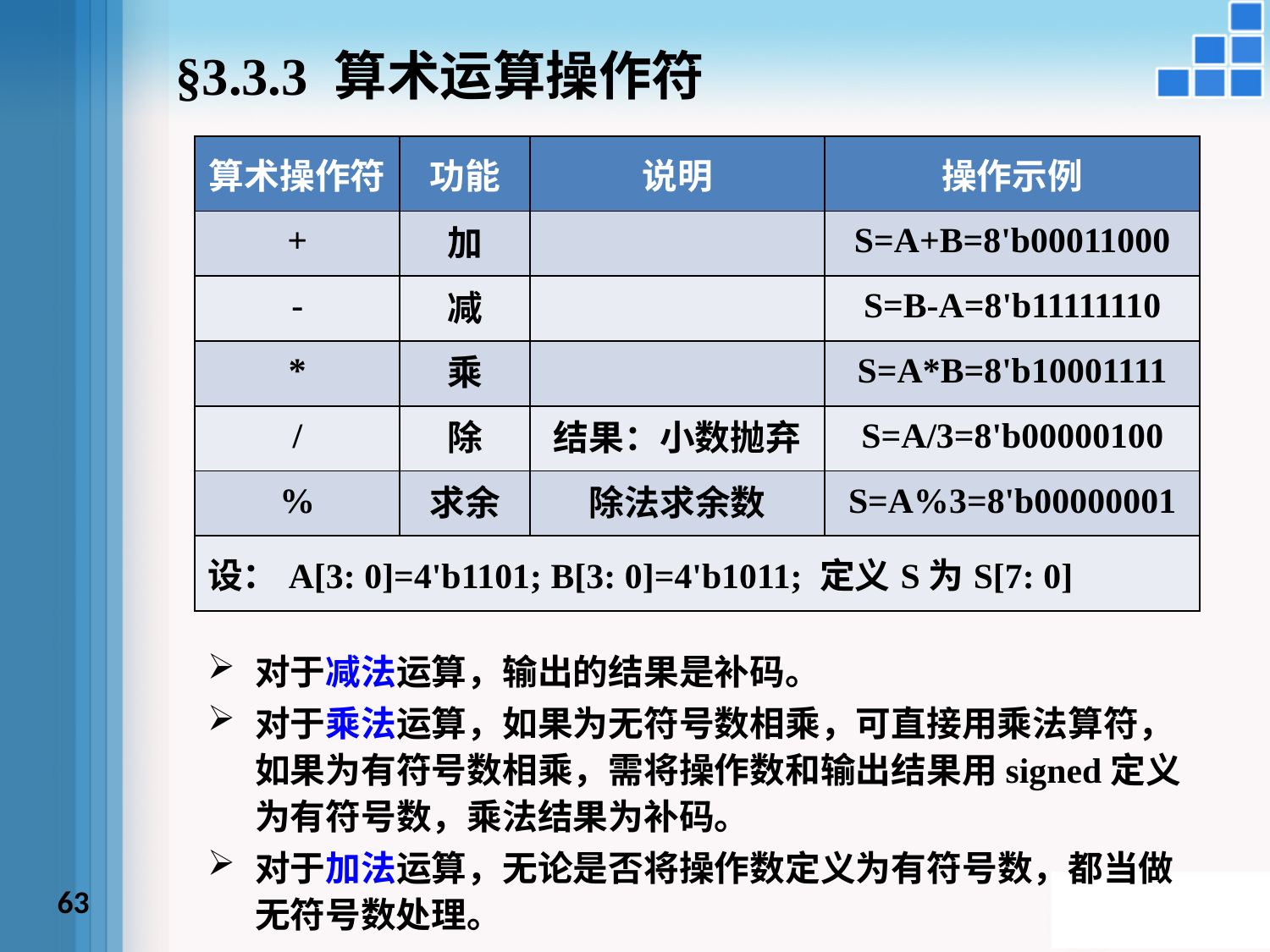

§3.3.3 算术运算操作符
| 算术操作符 | 功能 | 说明 | 操作示例 |
| --- | --- | --- | --- |
| + | 加 |  | S=A+B=8'b00011000 |
| - | 减 |  | S=B-A=8'b11111110 |
| \* | 乘 |  | S=A\*B=8'b10001111 |
| / | 除 | 结果：小数抛弃 | S=A/3=8'b00000100 |
| % | 求余 | 除法求余数 | S=A%3=8'b00000001 |
| 设：A[3: 0]=4'b1101; B[3: 0]=4'b1011; 定义S为S[7: 0] |  |  |  |
对于减法运算，输出的结果是补码。
对于乘法运算，如果为无符号数相乘，可直接用乘法算符，如果为有符号数相乘，需将操作数和输出结果用signed定义为有符号数，乘法结果为补码。
对于加法运算，无论是否将操作数定义为有符号数，都当做无符号数处理。

63